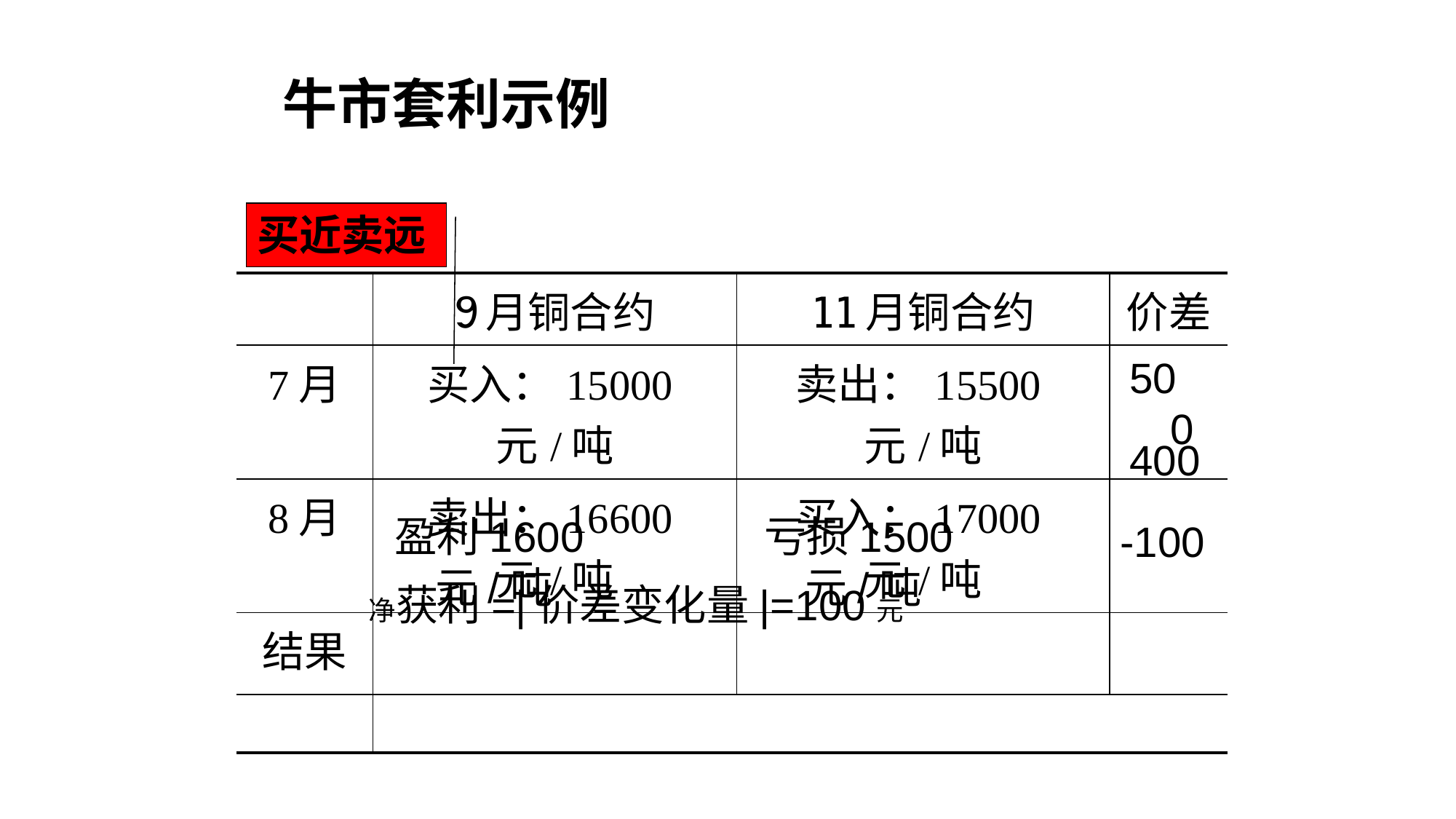

# 牛市套利示例
买近卖远
|  | 9月铜合约 | 11月铜合约 | 价差 |
| --- | --- | --- | --- |
| 7月 | 买入：15000元/吨 | 卖出：15500元/吨 |  |
| 8月 | 卖出：16600元/吨 | 买入：17000元/吨 |  |
| 结果 |  |  |  |
|  |  |  |  |

500
400
盈利1600元/吨
亏损1500元/吨
-100
净获利=|价差变化量|=100元